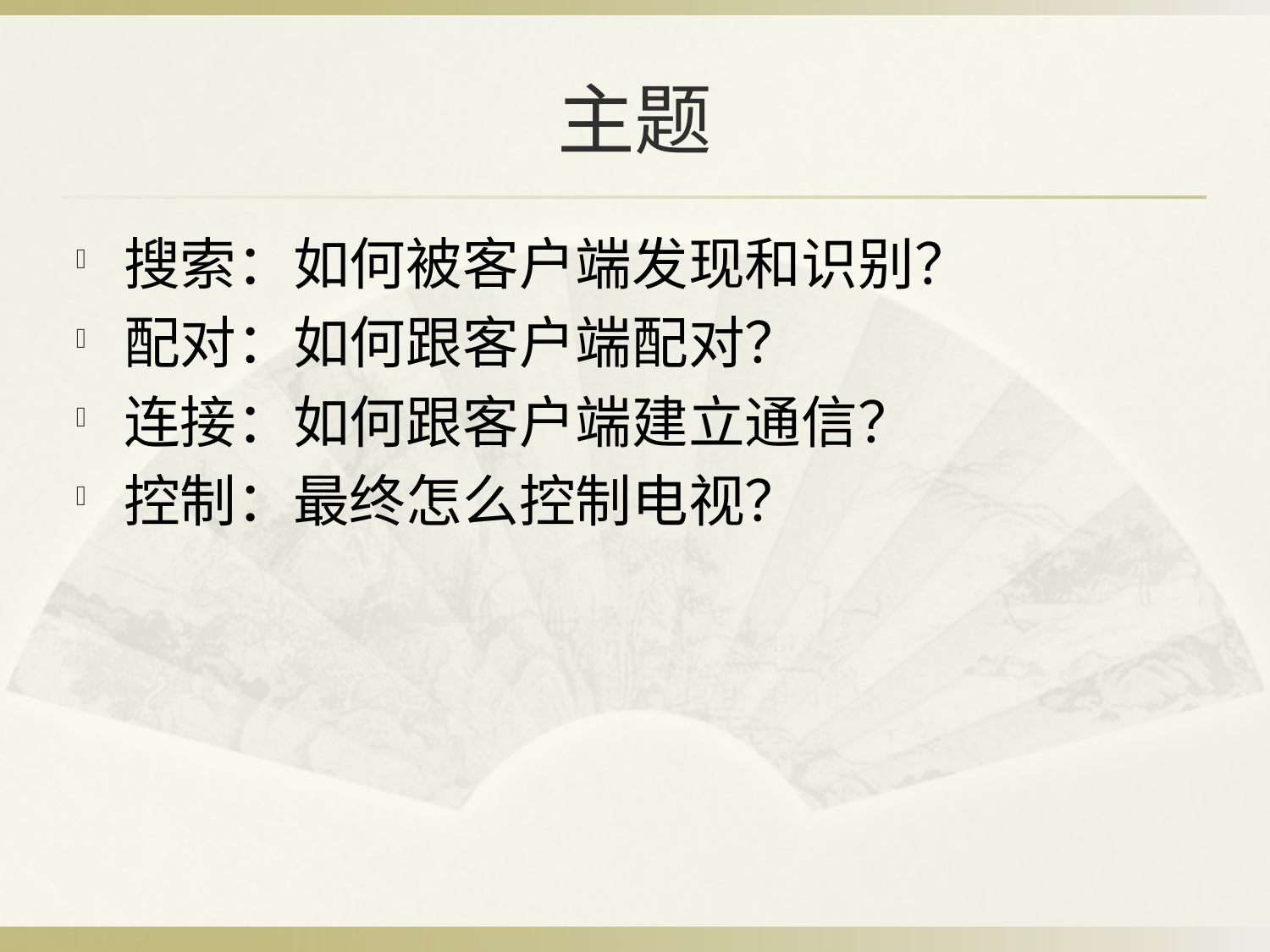

# 主题
搜索：如何被客户端发现和识别？
配对：如何跟客户端配对？
连接：如何跟客户端建立通信？
控制：最终怎么控制电视？